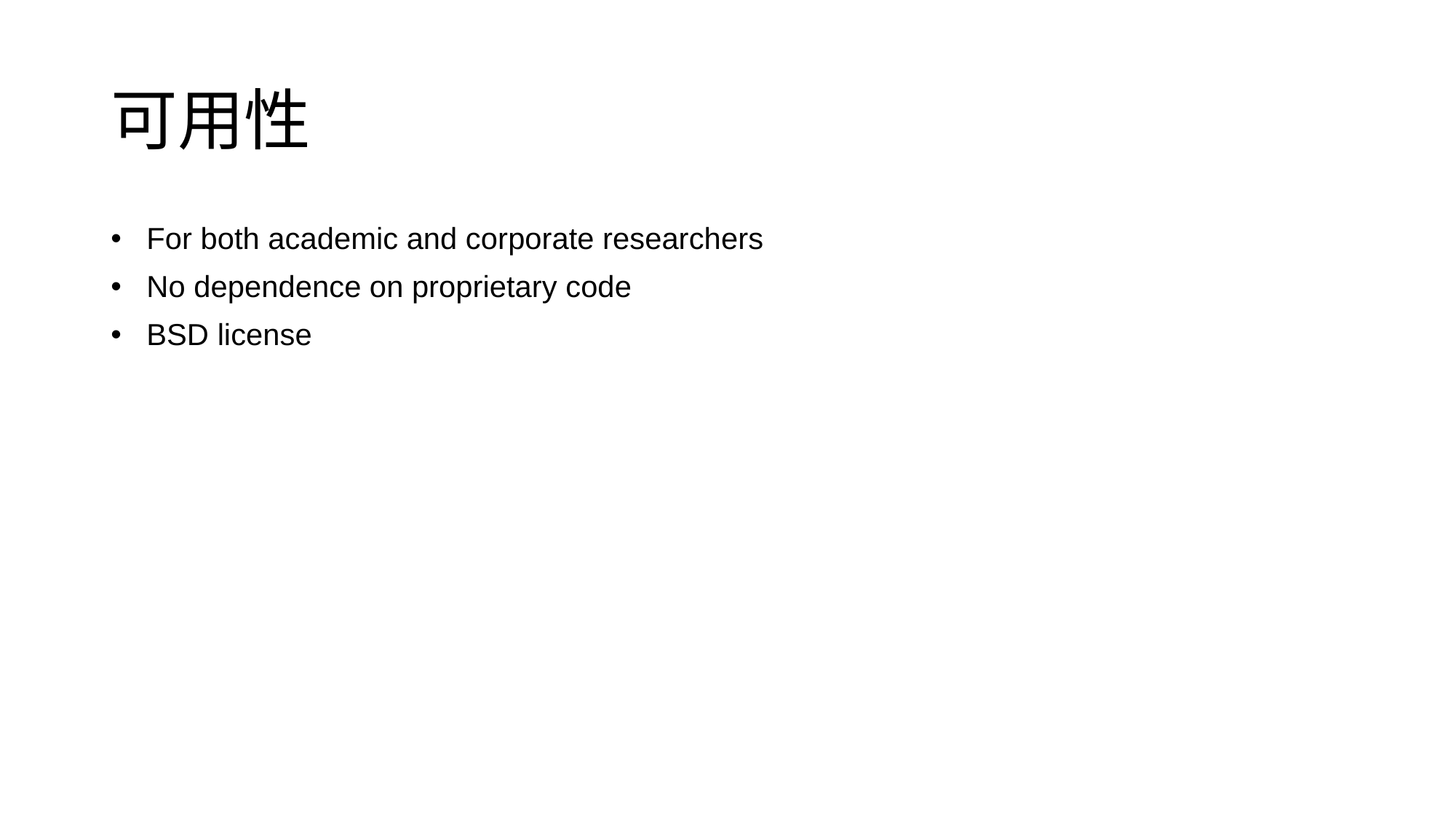

# 可用性
 For both academic and corporate researchers
 No dependence on proprietary code
 BSD license